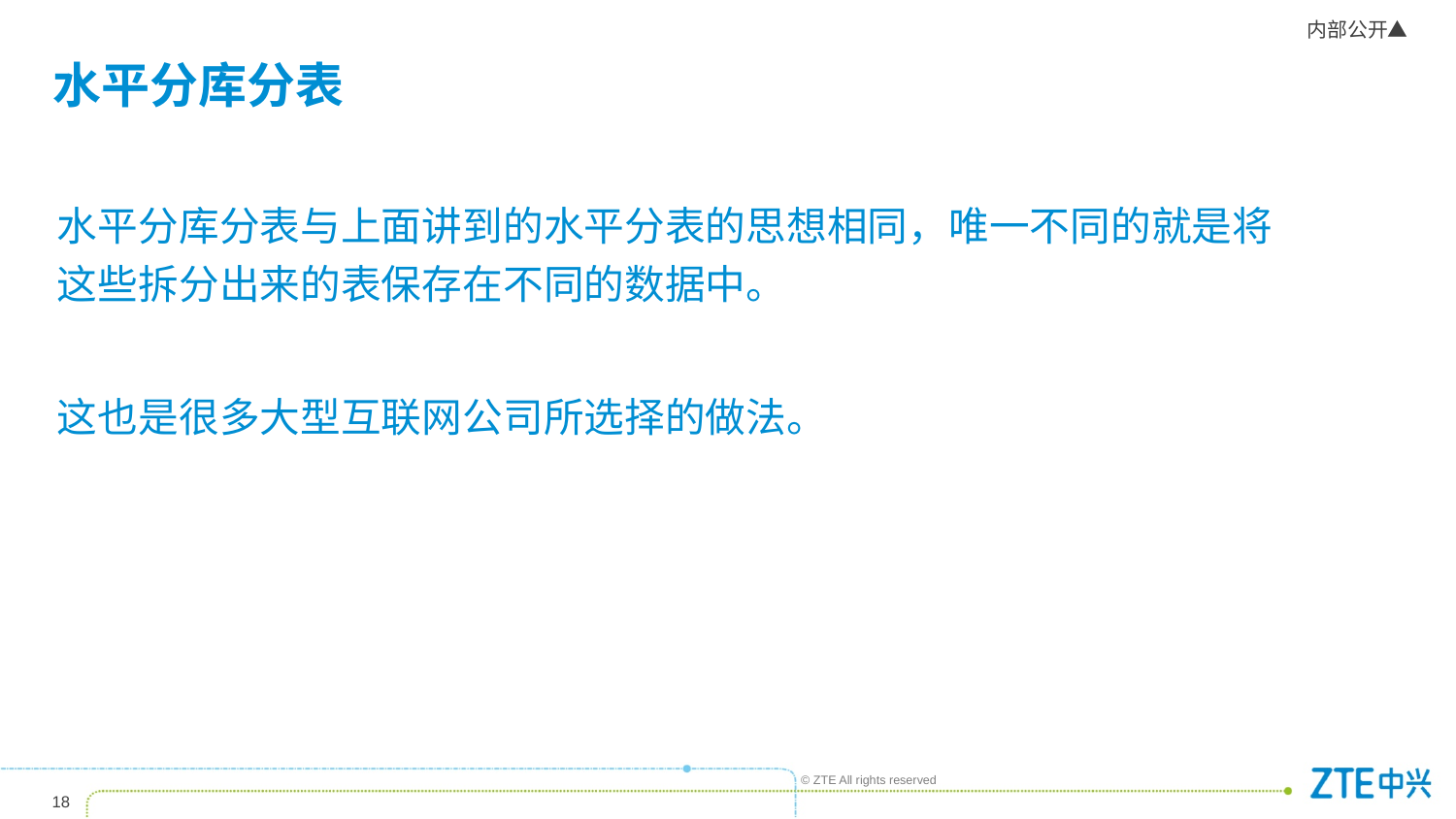

# 水平分库分表
水平分库分表与上面讲到的水平分表的思想相同，唯一不同的就是将这些拆分出来的表保存在不同的数据中。

这也是很多大型互联网公司所选择的做法。